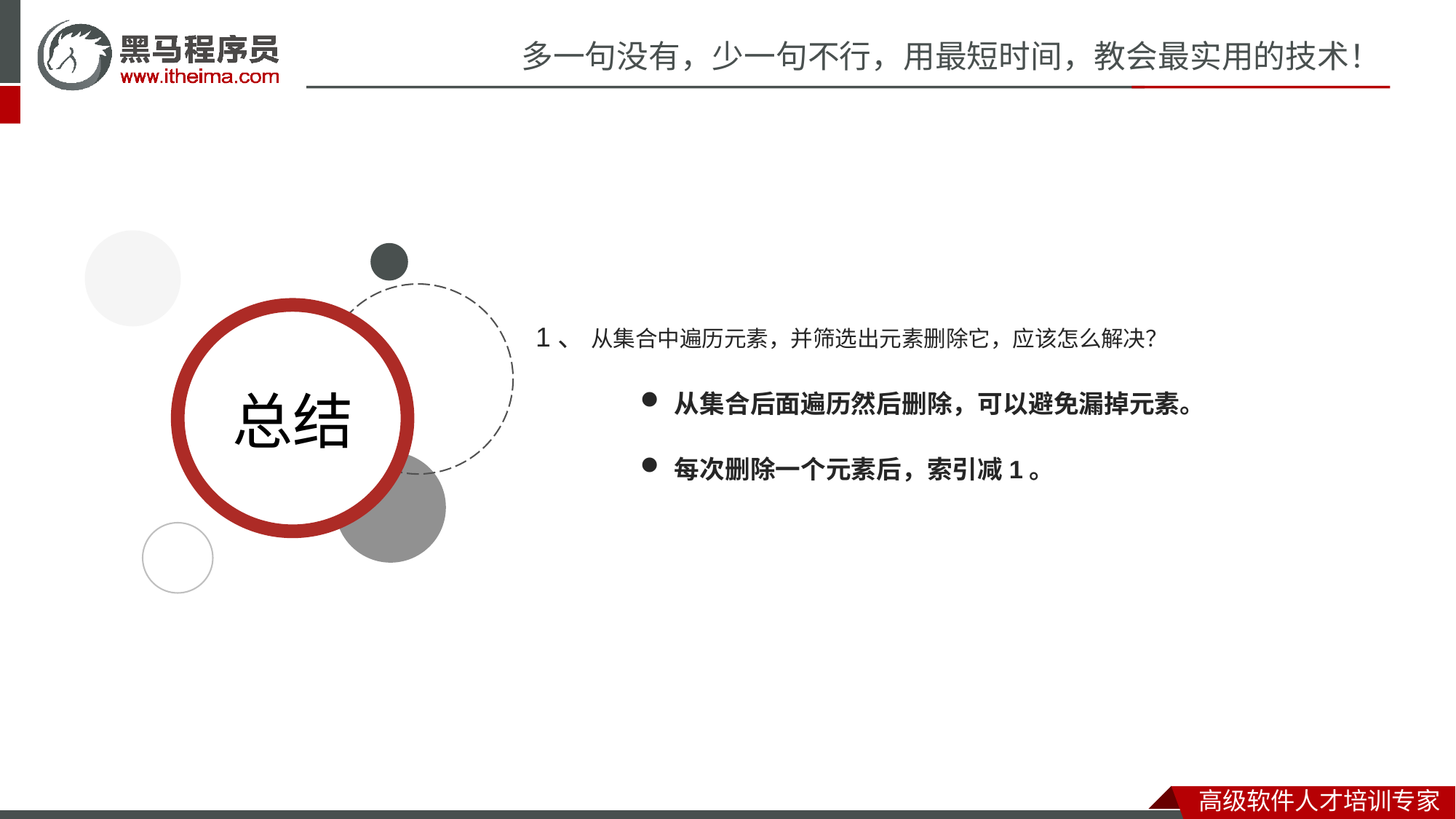

1、 从集合中遍历元素，并筛选出元素删除它，应该怎么解决？
从集合后面遍历然后删除，可以避免漏掉元素。
每次删除一个元素后，索引减1。